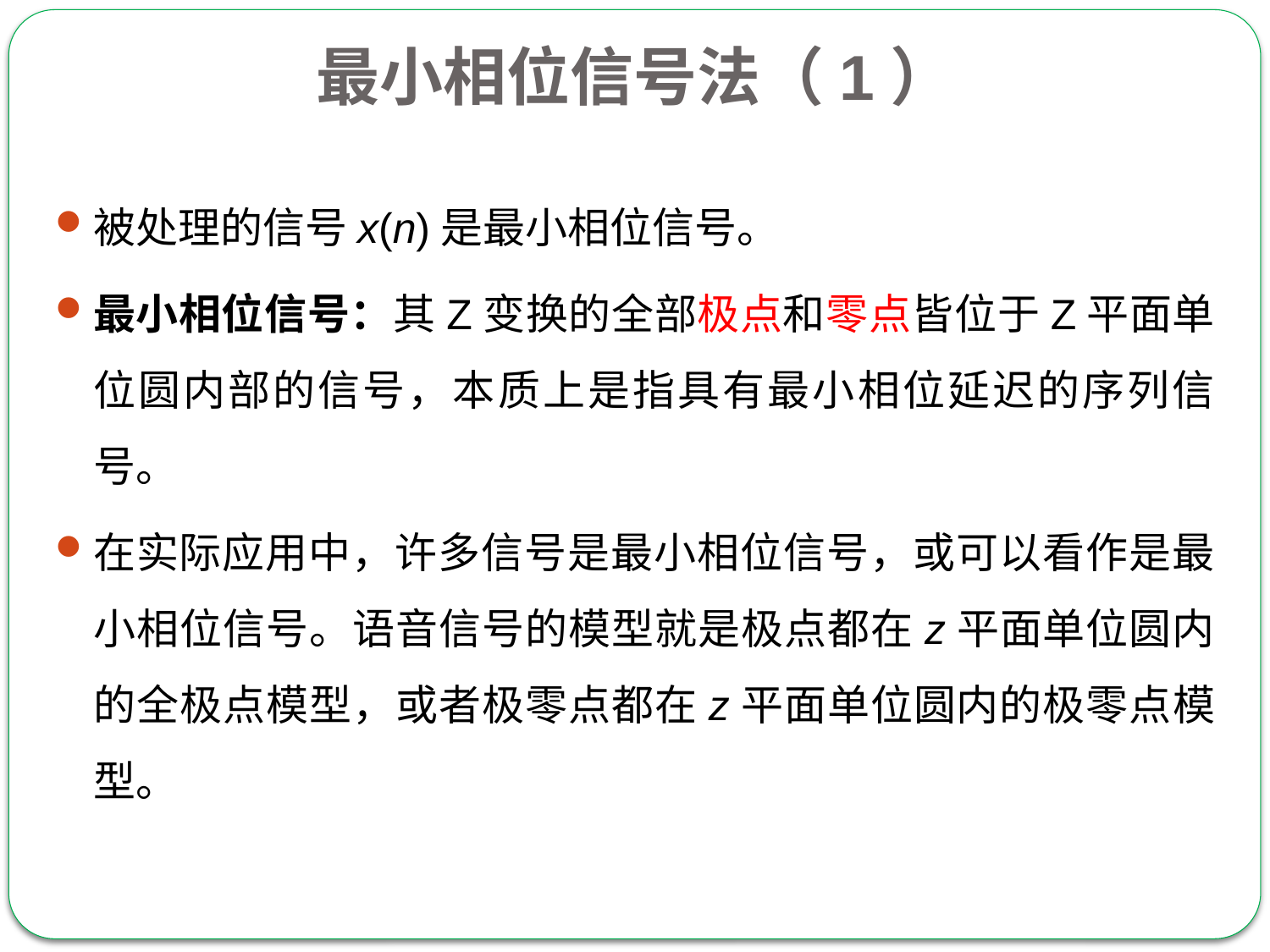

# 最小相位信号法（1）
被处理的信号x(n)是最小相位信号。
最小相位信号：其Z变换的全部极点和零点皆位于Z平面单位圆内部的信号，本质上是指具有最小相位延迟的序列信号。
在实际应用中，许多信号是最小相位信号，或可以看作是最小相位信号。语音信号的模型就是极点都在z平面单位圆内的全极点模型，或者极零点都在z平面单位圆内的极零点模型。